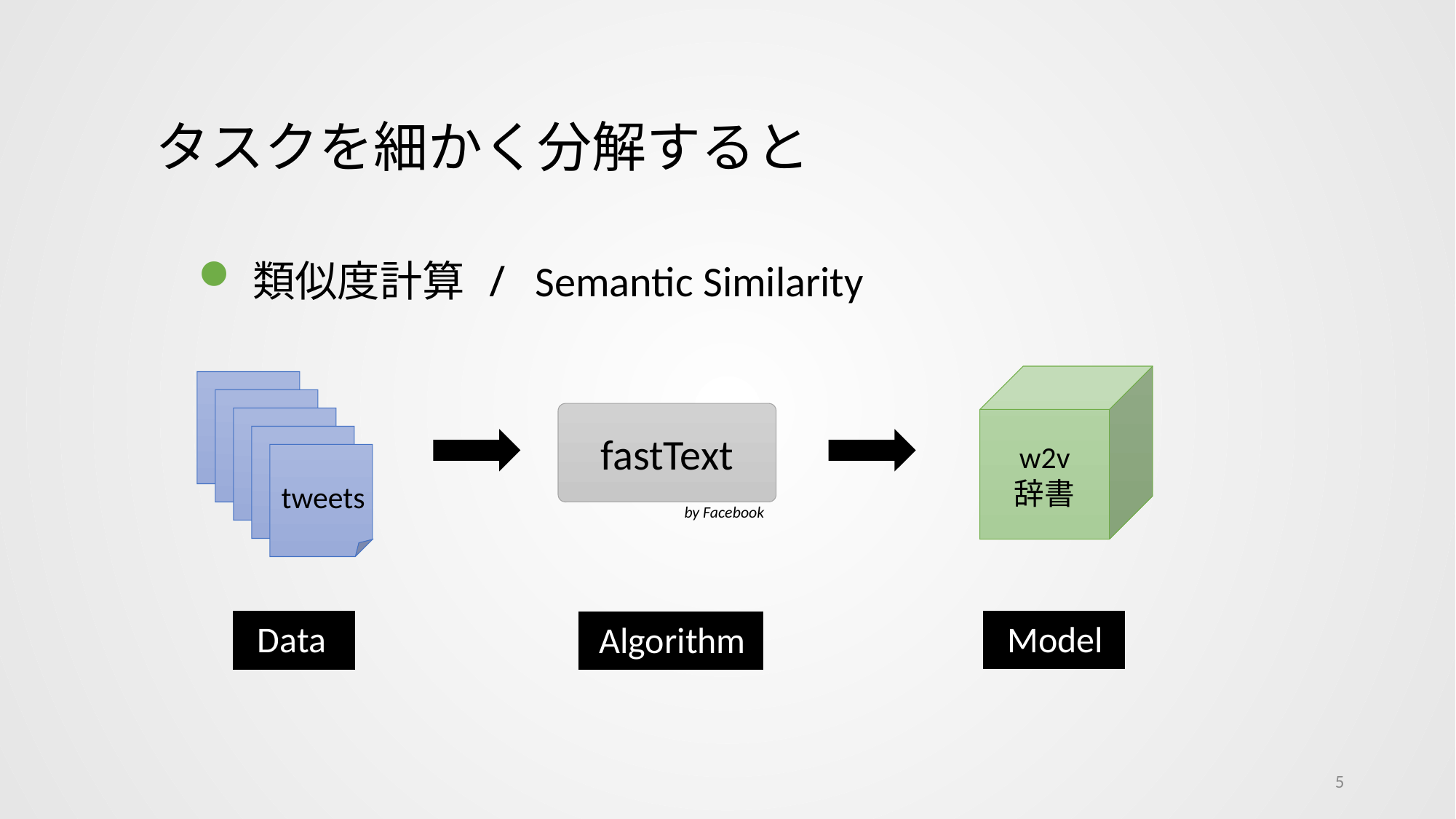

タスクを細かく分解すると
類似度計算 / Semantic Similarity
w2v
辞書

fastText

tweets
by Facebook
Data
Model

Algorithm

5